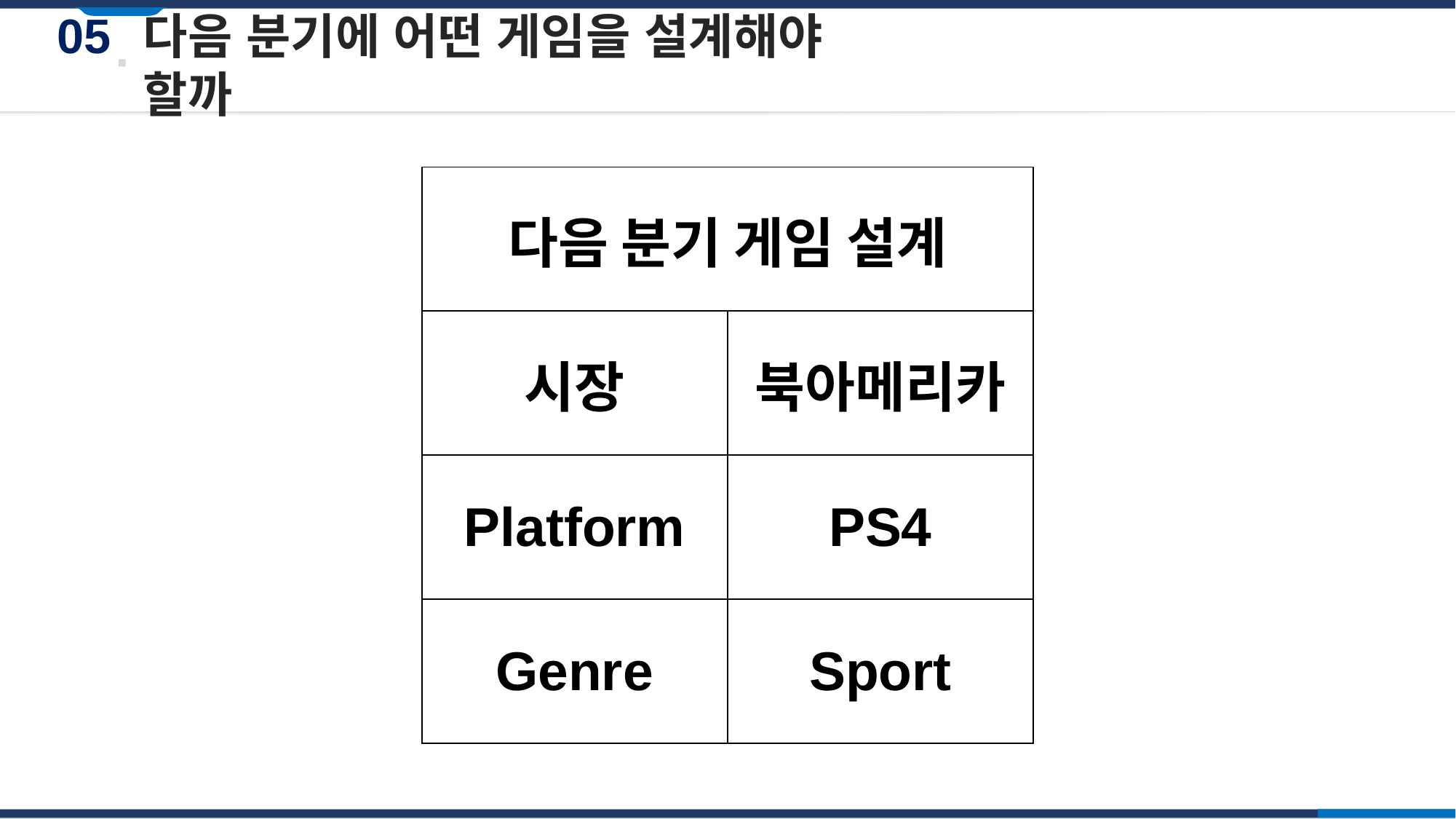

05
다음 분기에 어떤 게임을 설계해야 할까

| 다음 분기 게임 설계 |  |
| --- | --- |
| 시장 | 북아메리카 |
| Platform | PS4 |
| Genre | Sport |